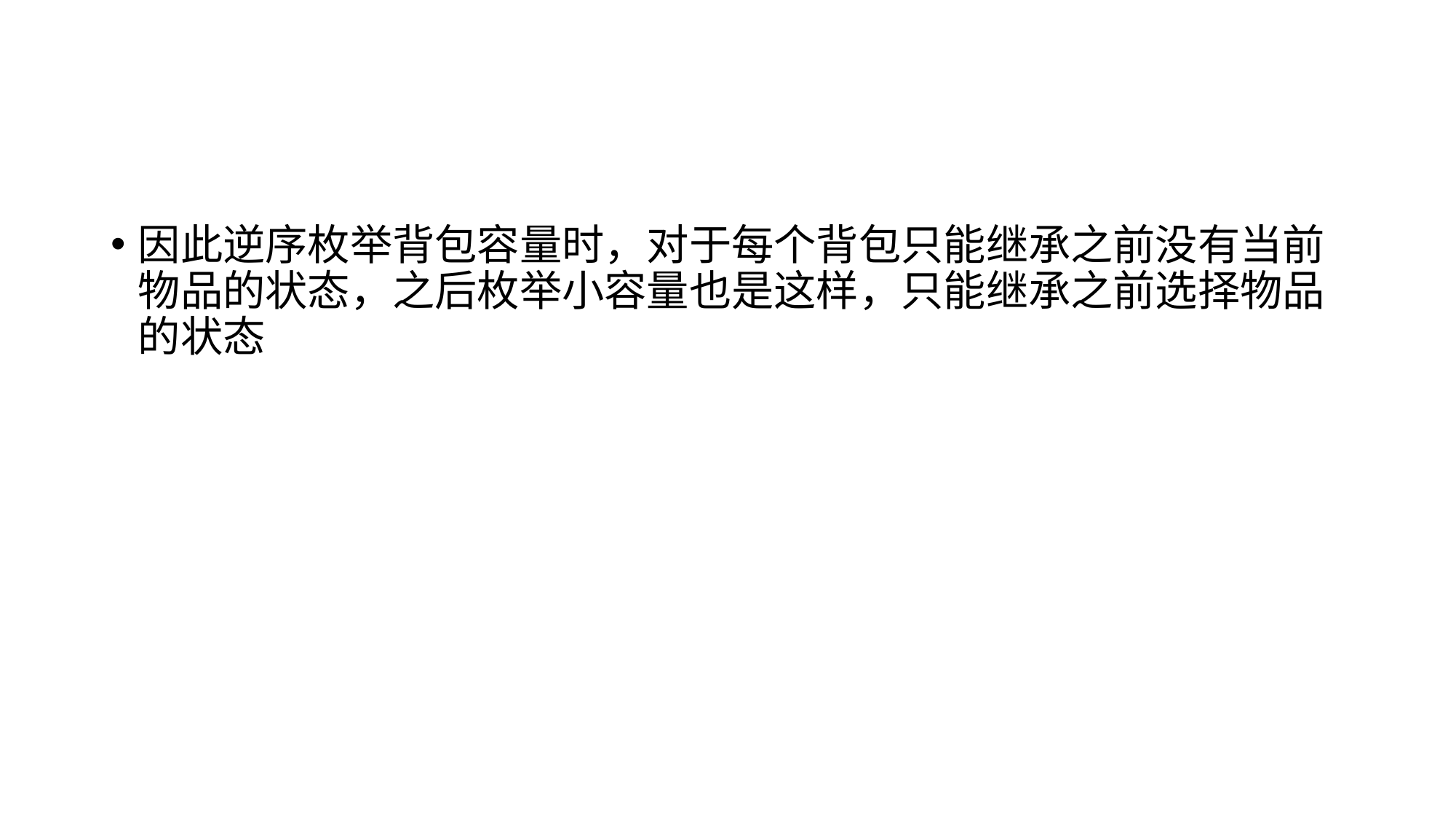

#
因此逆序枚举背包容量时，对于每个背包只能继承之前没有当前物品的状态，之后枚举小容量也是这样，只能继承之前选择物品的状态